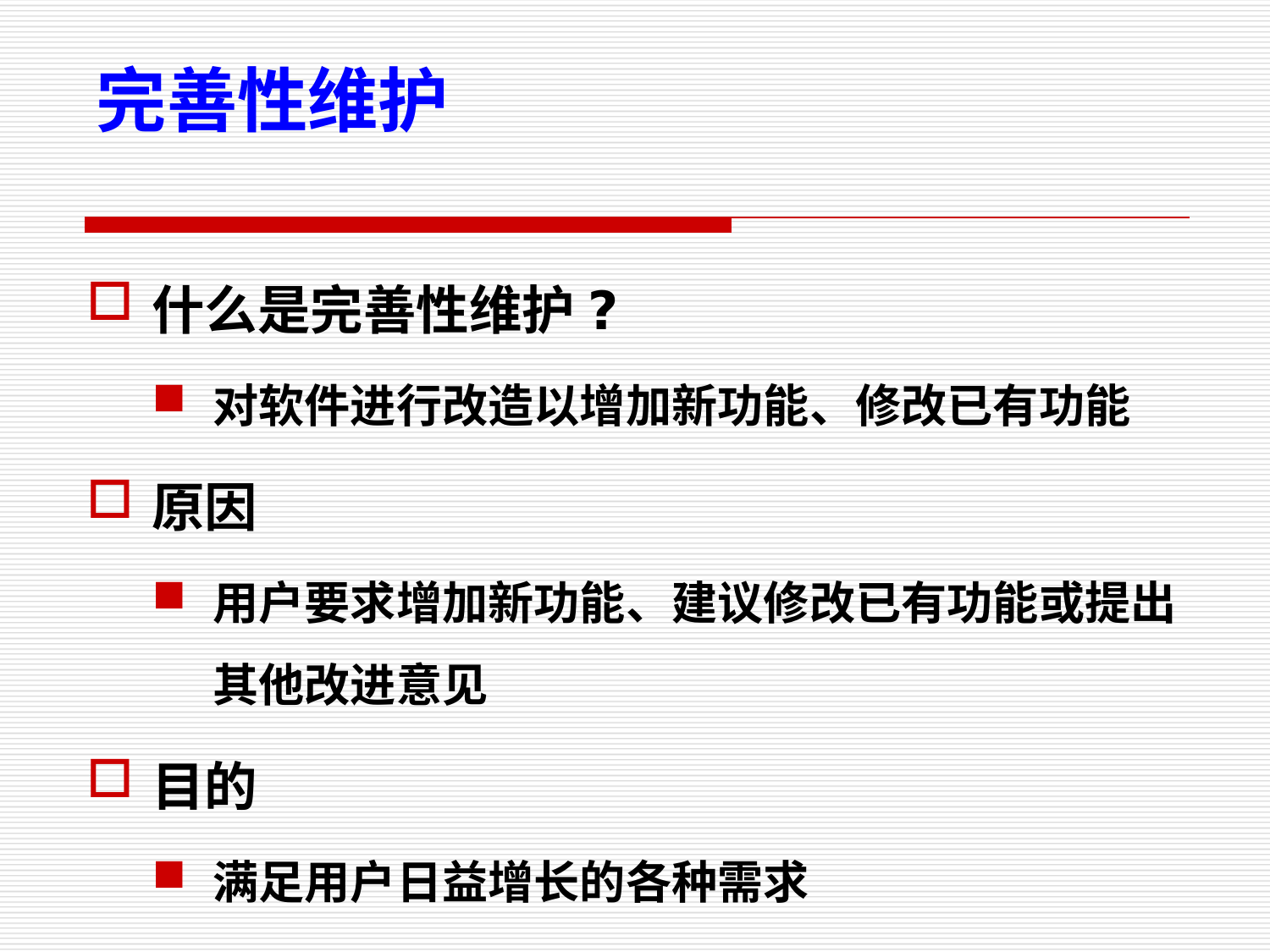

完善性维护
什么是完善性维护?
对软件进行改造以增加新功能、修改已有功能
原因
用户要求增加新功能、建议修改已有功能或提出其他改进意见
目的
满足用户日益增长的各种需求